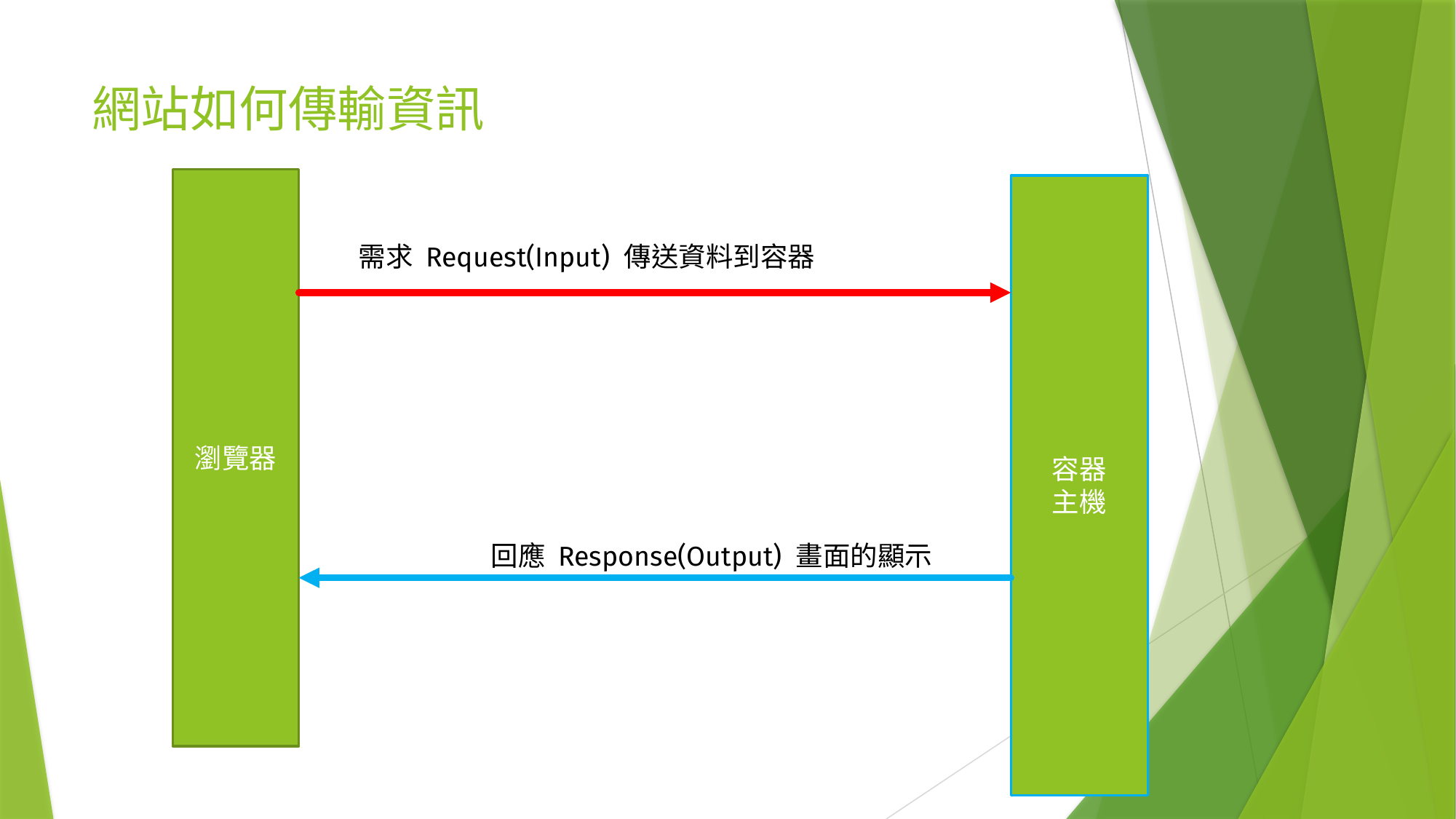

# 網站如何傳輸資訊
瀏覽器
容器
主機
需求 Request(Input) 傳送資料到容器
回應 Response(Output) 畫面的顯示